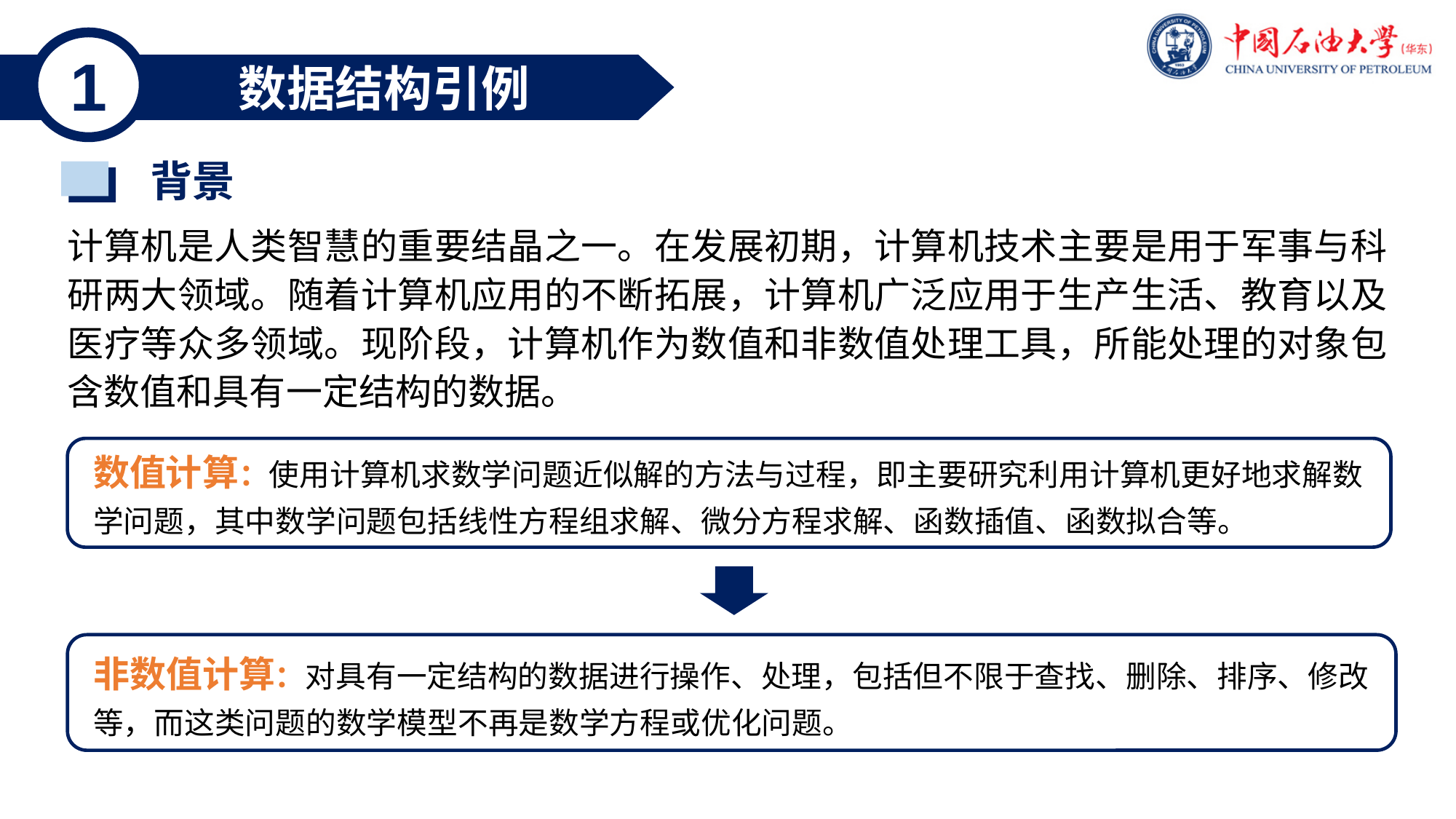

1
数据结构引例
背景

计算机是人类智慧的重要结晶之一。在发展初期，计算机技术主要是用于军事与科研两大领域。随着计算机应用的不断拓展，计算机广泛应用于生产生活、教育以及医疗等众多领域。现阶段，计算机作为数值和非数值处理工具，所能处理的对象包含数值和具有一定结构的数据。
数值计算：使用计算机求数学问题近似解的方法与过程，即主要研究利用计算机更好地求解数学问题，其中数学问题包括线性方程组求解、微分方程求解、函数插值、函数拟合等。

非数值计算：对具有一定结构的数据进行操作、处理，包括但不限于查找、删除、排序、修改等，而这类问题的数学模型不再是数学方程或优化问题。